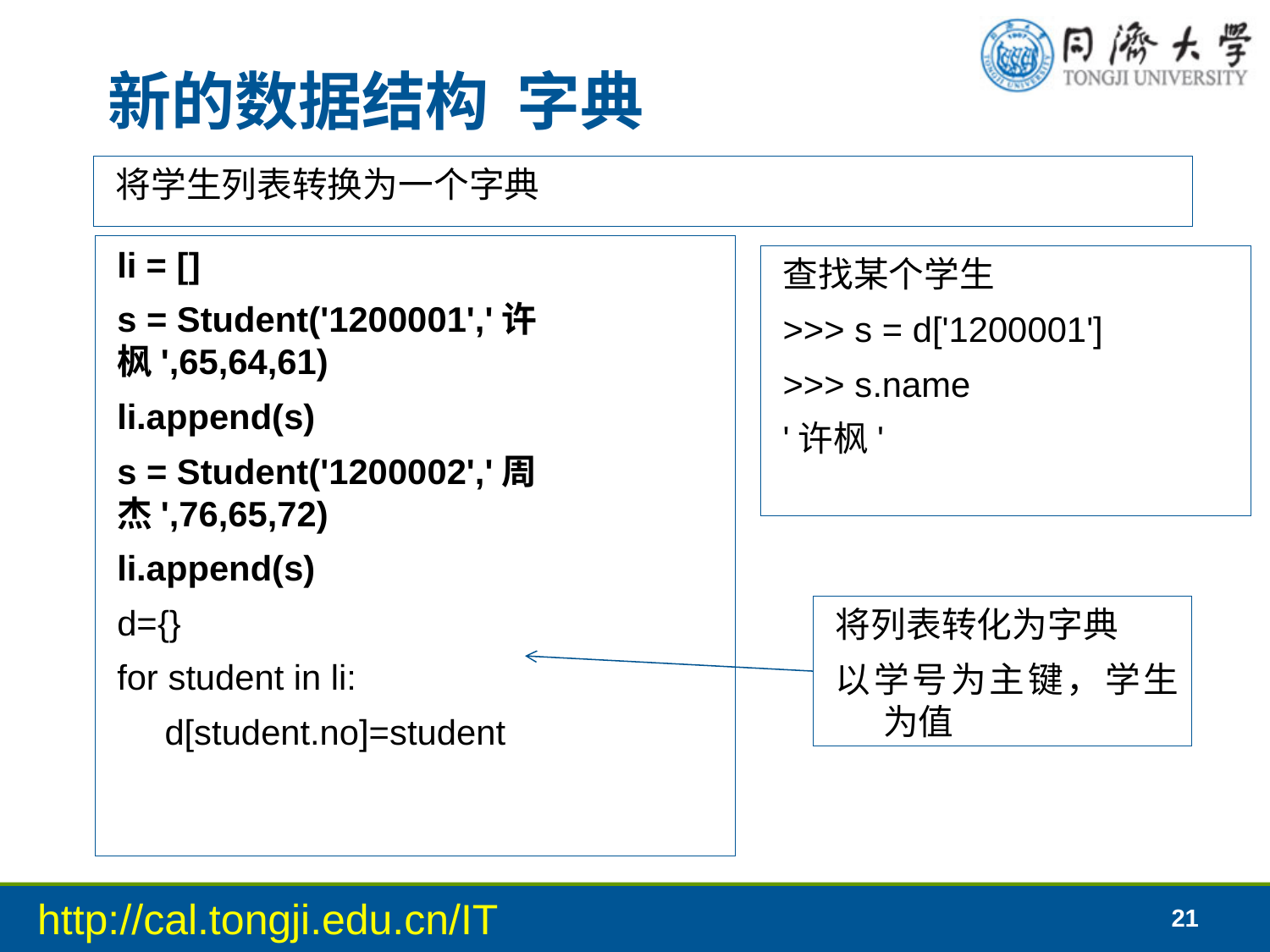

# 新的数据结构  字典
将学生列表转换为一个字典
li = []
s = Student('1200001','许枫',65,64,61)
li.append(s)
s = Student('1200002','周杰',76,65,72)
li.append(s)
d={}
for student in li:
	d[student.no]=student
查找某个学生
>>> s = d['1200001']
>>> s.name
'许枫'

将列表转化为字典
以学号为主键，学生为值